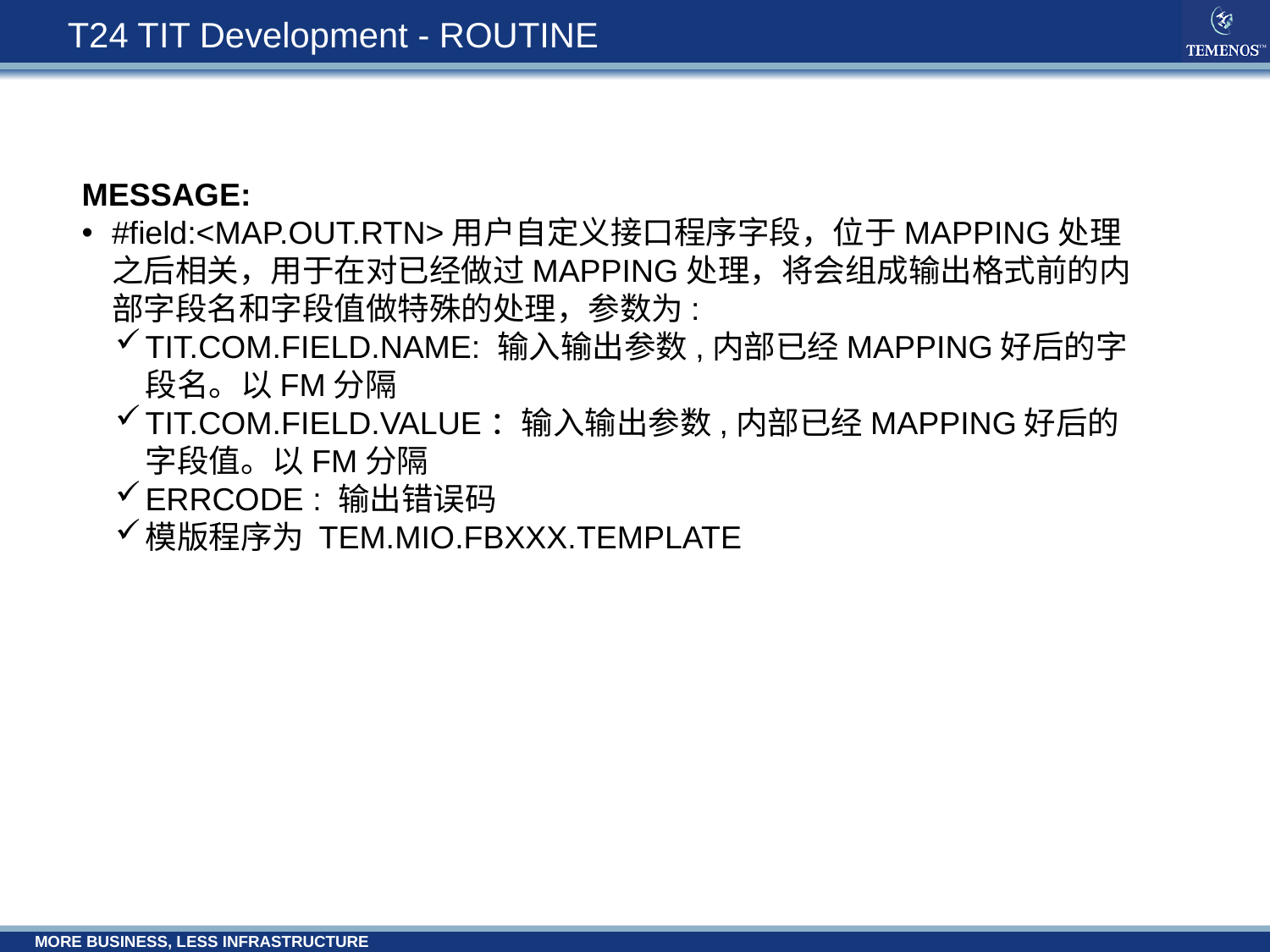

# T24 TIT Development - ROUTINE
MESSAGE:
#field:<MAP.OUT.RTN>用户自定义接口程序字段，位于MAPPING处理之后相关，用于在对已经做过MAPPING处理，将会组成输出格式前的内部字段名和字段值做特殊的处理，参数为:
TIT.COM.FIELD.NAME: 输入输出参数,内部已经MAPPING好后的字段名。以FM分隔
TIT.COM.FIELD.VALUE：输入输出参数,内部已经MAPPING好后的字段值。以FM分隔
ERRCODE : 输出错误码
模版程序为 TEM.MIO.FBXXX.TEMPLATE